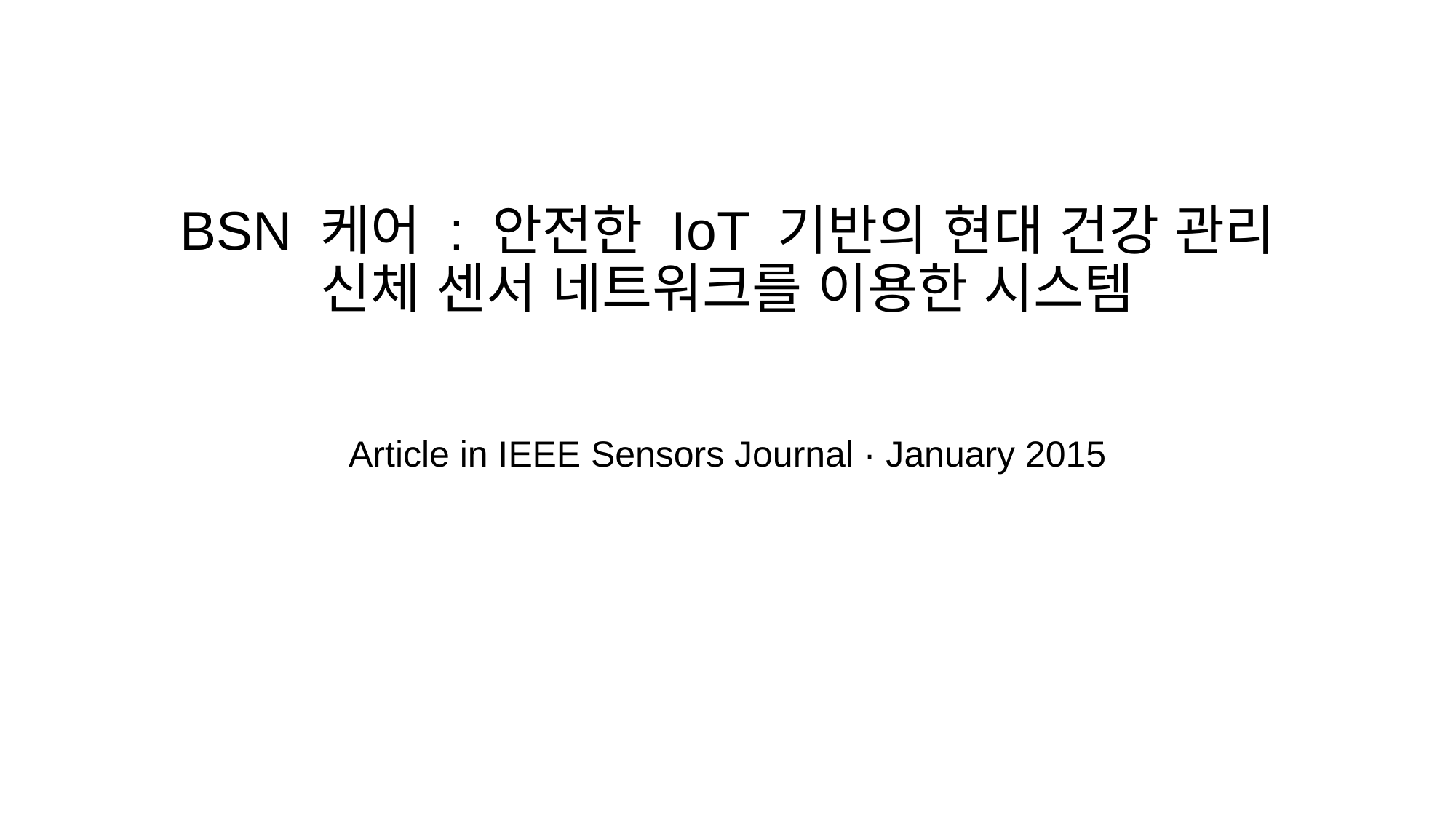

# BSN 케어 : 안전한 IoT 기반의 현대 건강 관리 신체 센서 네트워크를 이용한 시스템
Article in IEEE Sensors Journal · January 2015